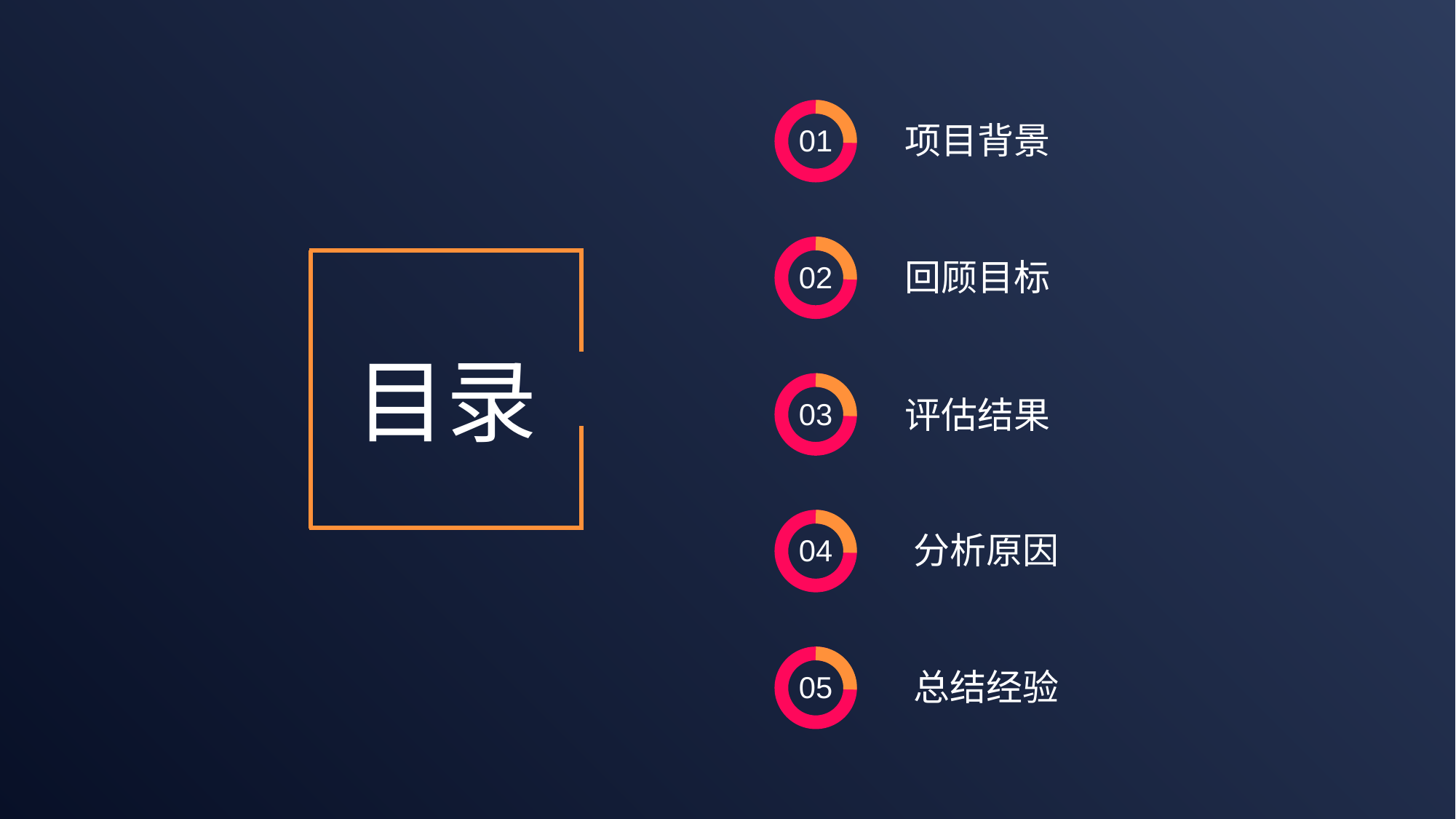

01
项目背景

02
回顾目标
目录

03
评估结果

04
分析原因

05
总结经验